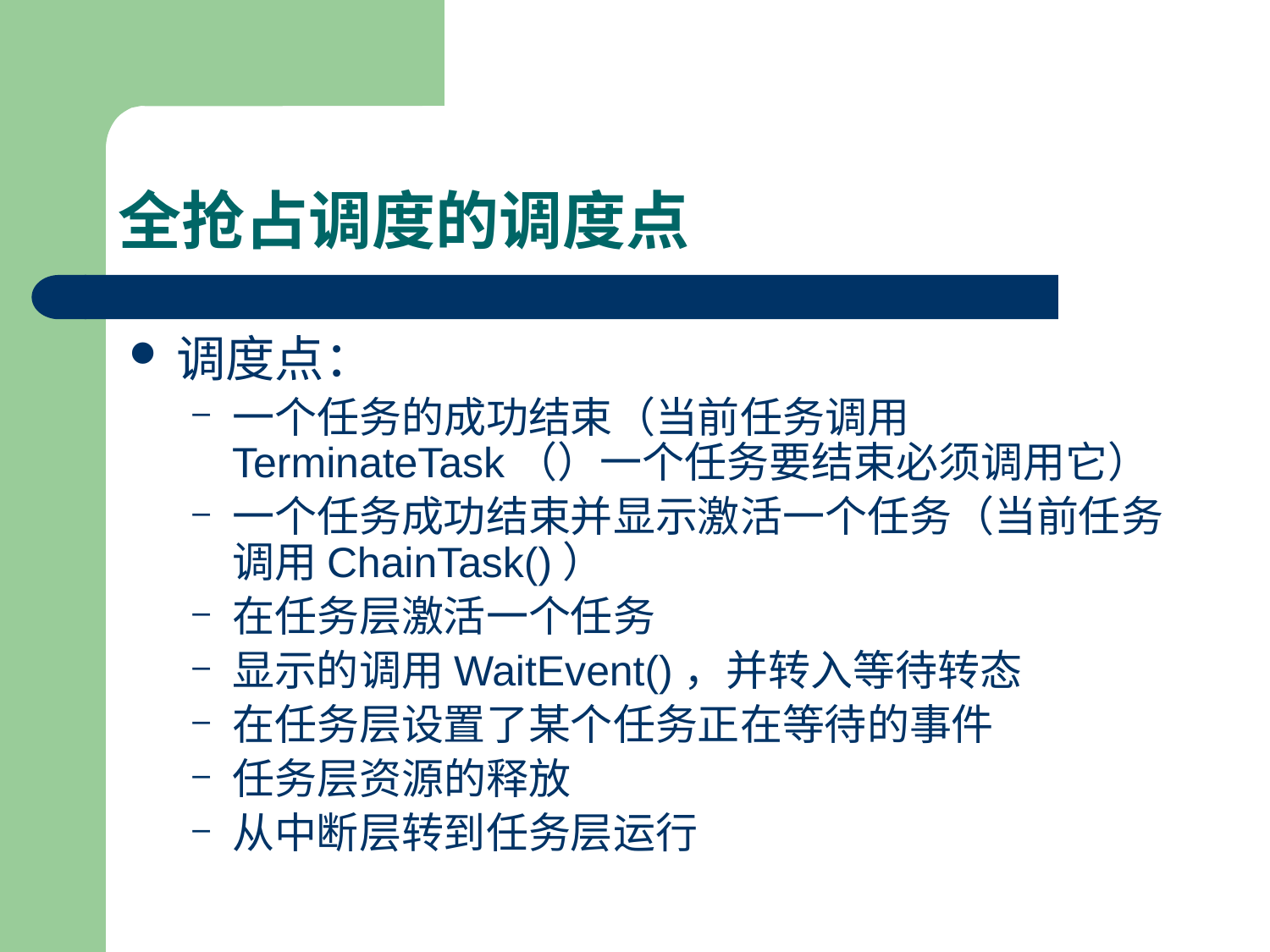

# 全抢占调度的调度点
调度点：
一个任务的成功结束（当前任务调用TerminateTask（）一个任务要结束必须调用它）
一个任务成功结束并显示激活一个任务（当前任务调用ChainTask()）
在任务层激活一个任务
显示的调用WaitEvent()，并转入等待转态
在任务层设置了某个任务正在等待的事件
任务层资源的释放
从中断层转到任务层运行